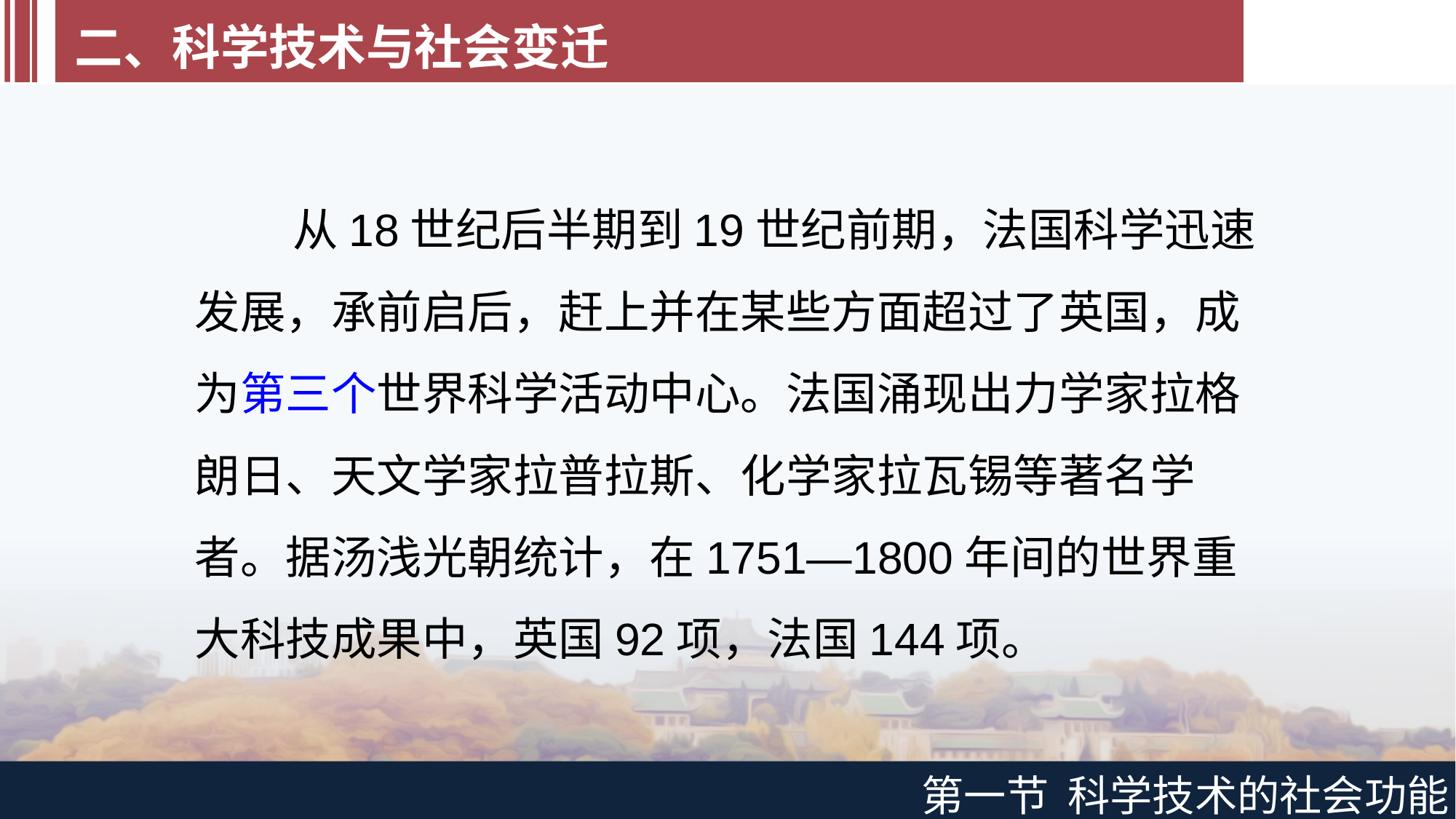

二、科学技术与社会变迁

从18世纪后半期到19世纪前期，法国科学迅速发展，承前启后，赶上并在某些方面超过了英国，成为第三个世界科学活动中心。法国涌现出力学家拉格朗日、天文学家拉普拉斯、化学家拉瓦锡等著名学者。据汤浅光朝统计，在1751—1800年间的世界重大科技成果中，英国92项，法国144项。
第一节  科学技术的社会功能